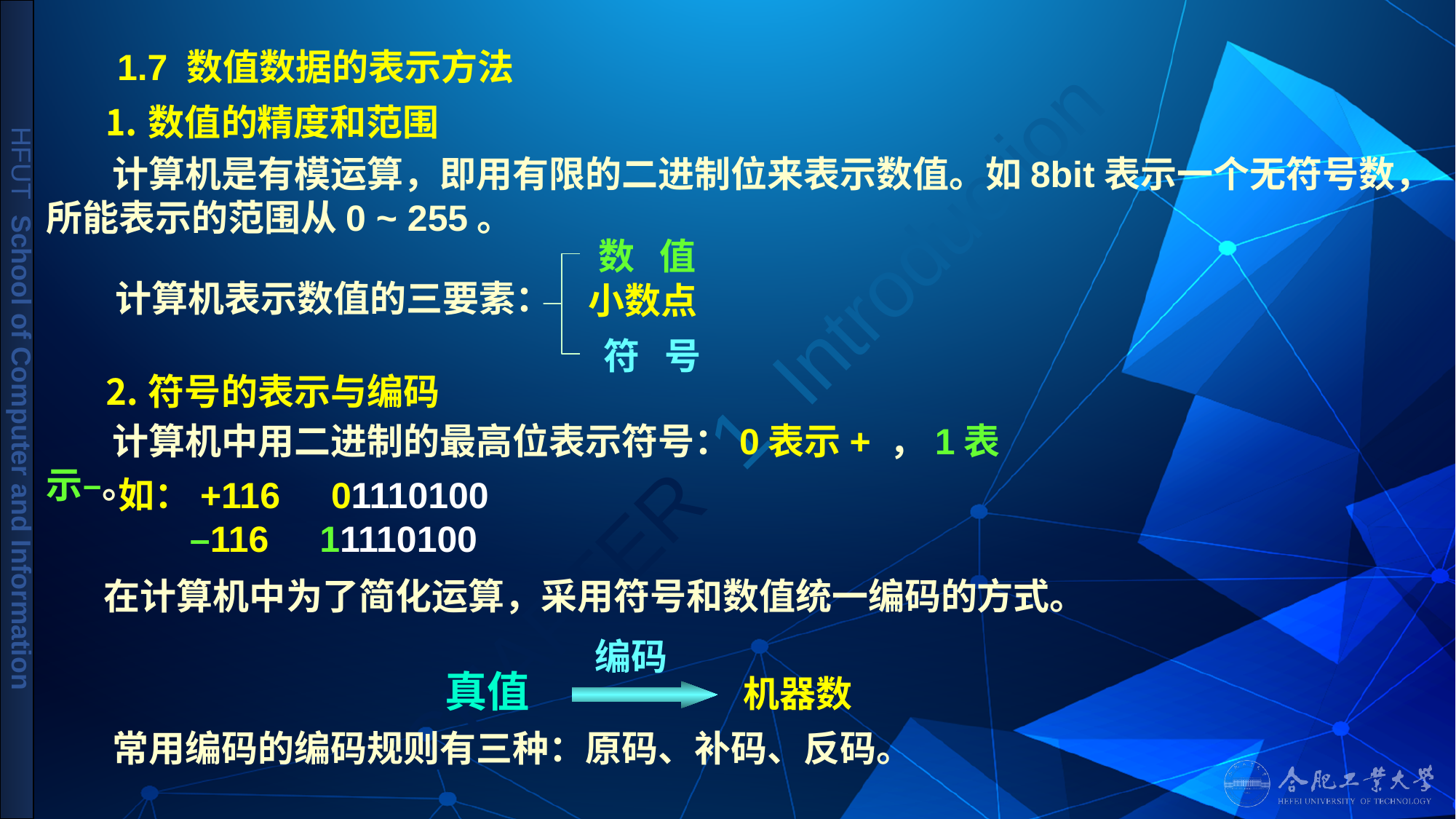

# 1.7 数值数据的表示方法
       ⒈数值的精度和范围
       计算机是有模运算，即用有限的二进制位来表示数值。如8bit表示一个无符号数，
所能表示的范围从0 ~ 255。
数   值

计算机表示数值的三要素：
小数点
符   号
       ⒉符号的表示与编码
       计算机中用二进制的最高位表示符号：0表示+ ，1表示–。
如：+116     01110100
       –116     11110100
      在计算机中为了简化运算，采用符号和数值统一编码的方式。
编码
真值
机器数

       常用编码的编码规则有三种：原码、补码、反码。